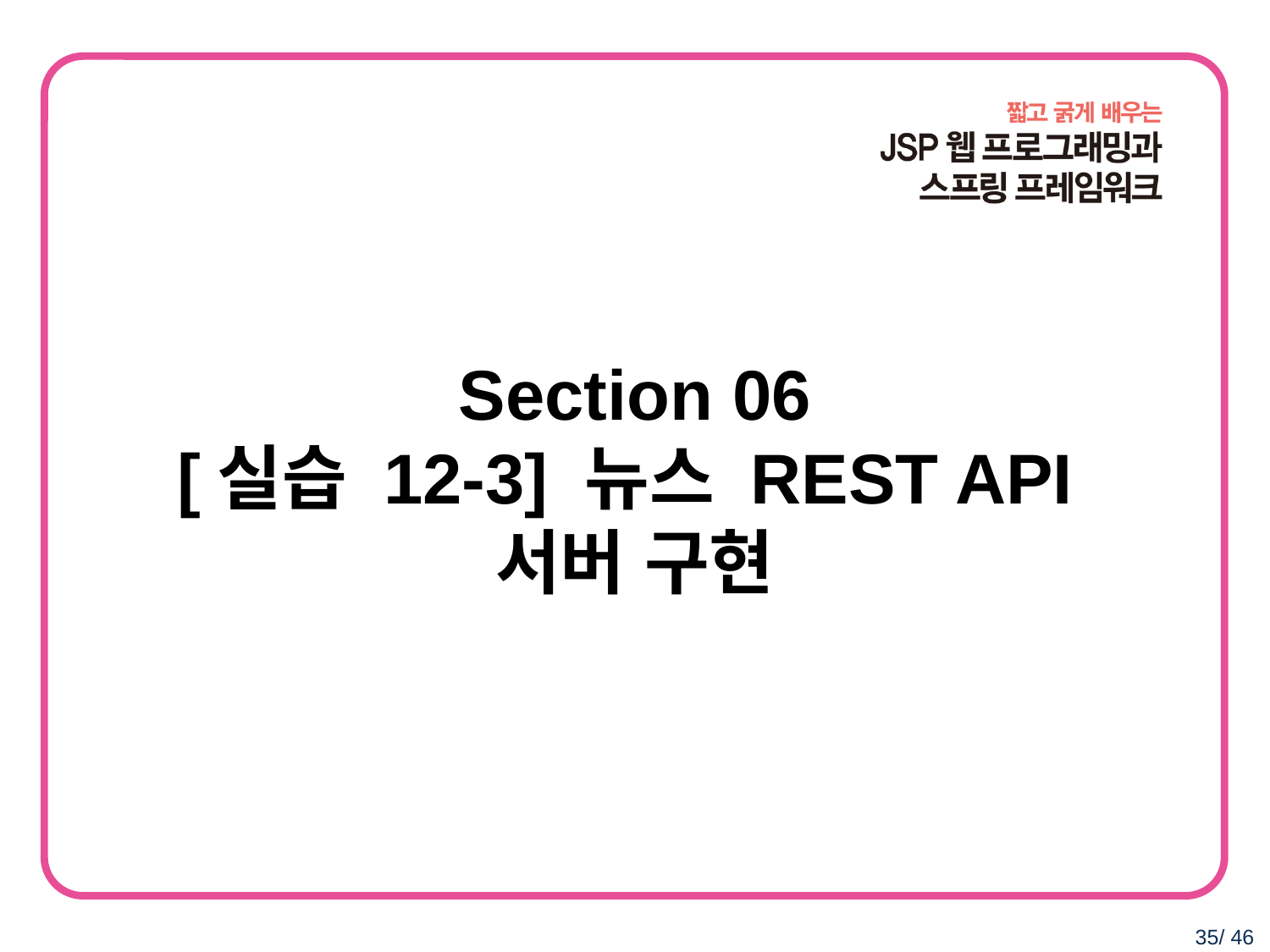

Section 06
[실습 12-3] 뉴스 REST API
서버 구현